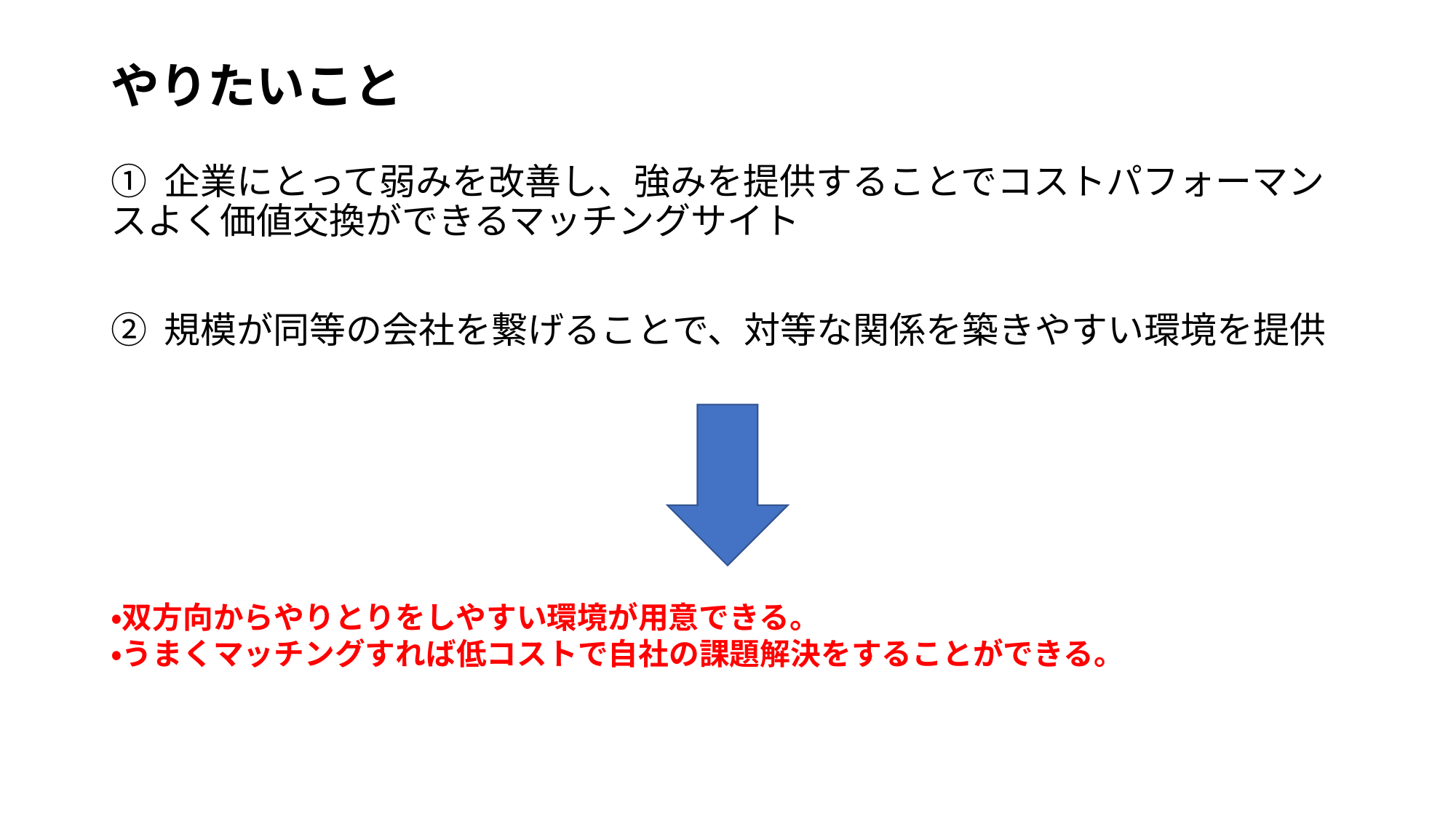

# やりたいこと
① 企業にとって弱みを改善し、強みを提供することでコストパフォーマンスよく価値交換ができるマッチングサイト

② 規模が同等の会社を繋げることで、対等な関係を築きやすい環境を提供

・双方向からやりとりをしやすい環境が用意できる。
・うまくマッチングすれば低コストで自社の課題解決をすることができる。